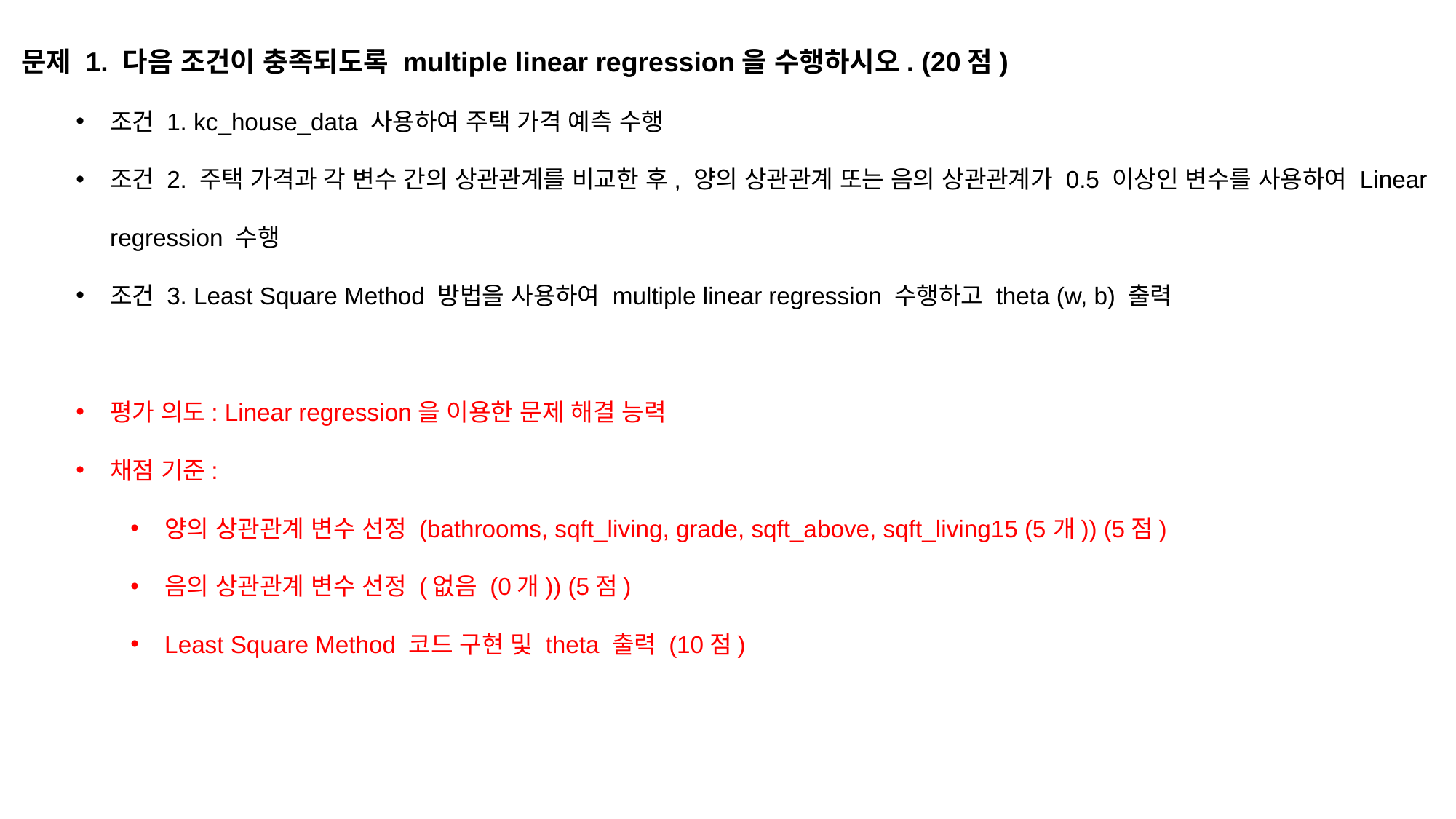

문제 1. 다음 조건이 충족되도록 multiple linear regression을 수행하시오. (20점)
조건 1. kc_house_data 사용하여 주택 가격 예측 수행
조건 2. 주택 가격과 각 변수 간의 상관관계를 비교한 후, 양의 상관관계 또는 음의 상관관계가 0.5 이상인 변수를 사용하여 Linear regression 수행
조건 3. Least Square Method 방법을 사용하여 multiple linear regression 수행하고 theta (w, b) 출력

평가 의도: Linear regression을 이용한 문제 해결 능력
채점 기준:
양의 상관관계 변수 선정 (bathrooms, sqft_living, grade, sqft_above, sqft_living15 (5개)) (5점)
음의 상관관계 변수 선정 (없음 (0개)) (5점)
Least Square Method 코드 구현 및 theta 출력 (10점)